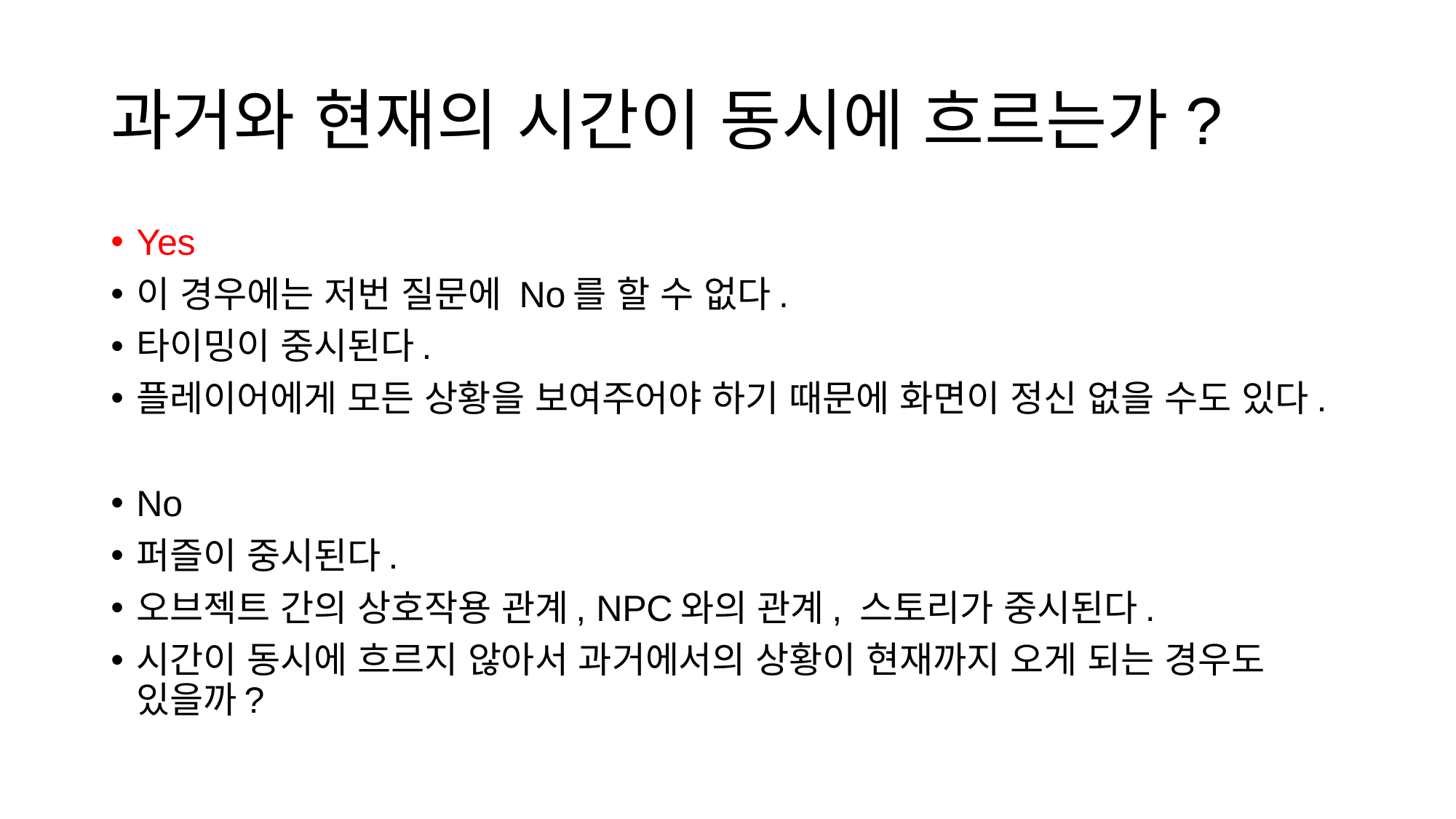

# 과거와 현재의 시간이 동시에 흐르는가?
Yes
이 경우에는 저번 질문에 No를 할 수 없다.
타이밍이 중시된다.
플레이어에게 모든 상황을 보여주어야 하기 때문에 화면이 정신 없을 수도 있다.

No
퍼즐이 중시된다.
오브젝트 간의 상호작용 관계, NPC와의 관계, 스토리가 중시된다.
시간이 동시에 흐르지 않아서 과거에서의 상황이 현재까지 오게 되는 경우도 있을까?